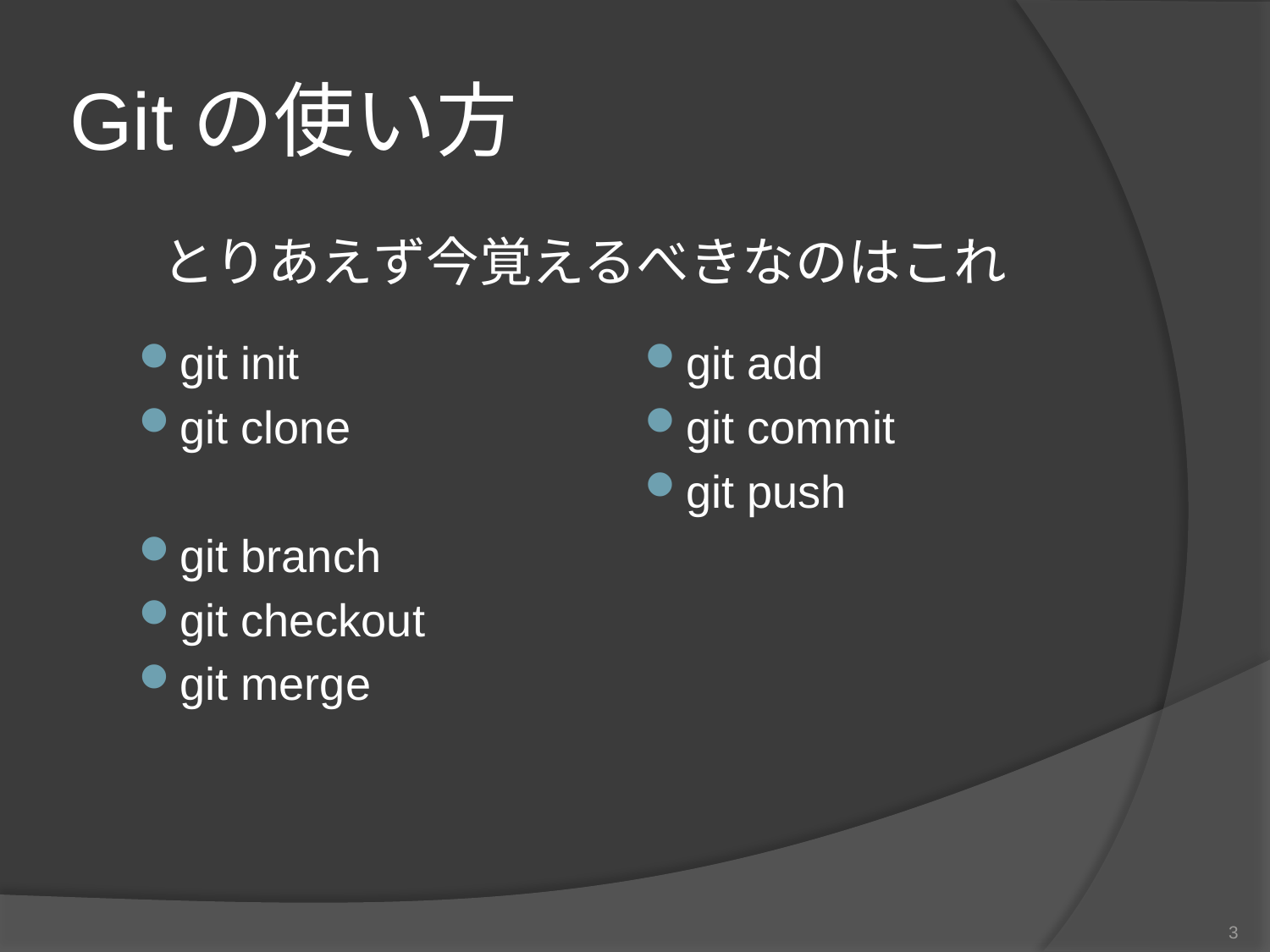

# Gitの使い方
とりあえず今覚えるべきなのはこれ

git init
git clone

git branch
git checkout
git merge

git add
git commit
git push
3